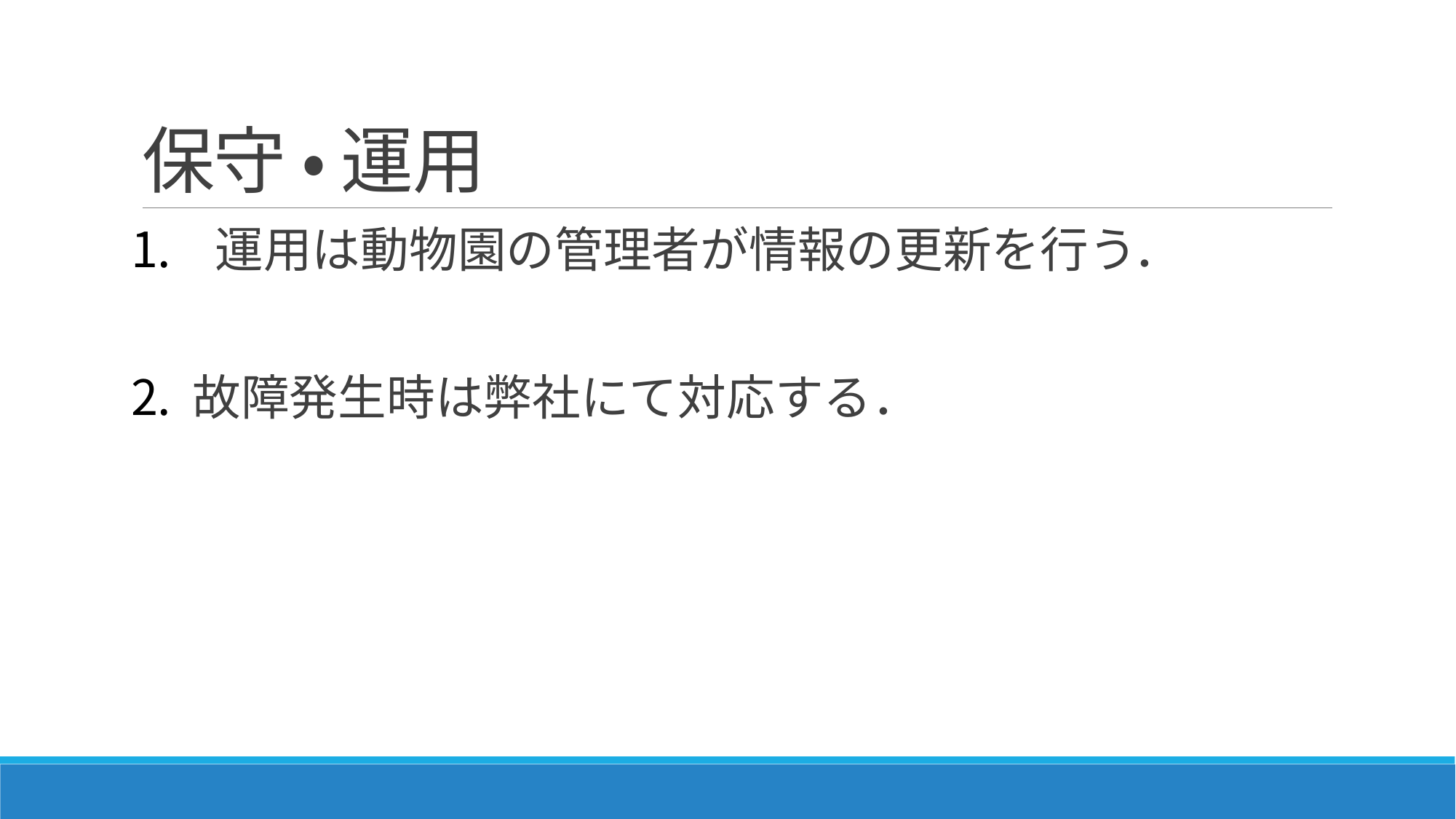

# 保守 ・ 運用
 運用は動物園の管理者が情報の更新を行う．

故障発生時は弊社にて対応する．